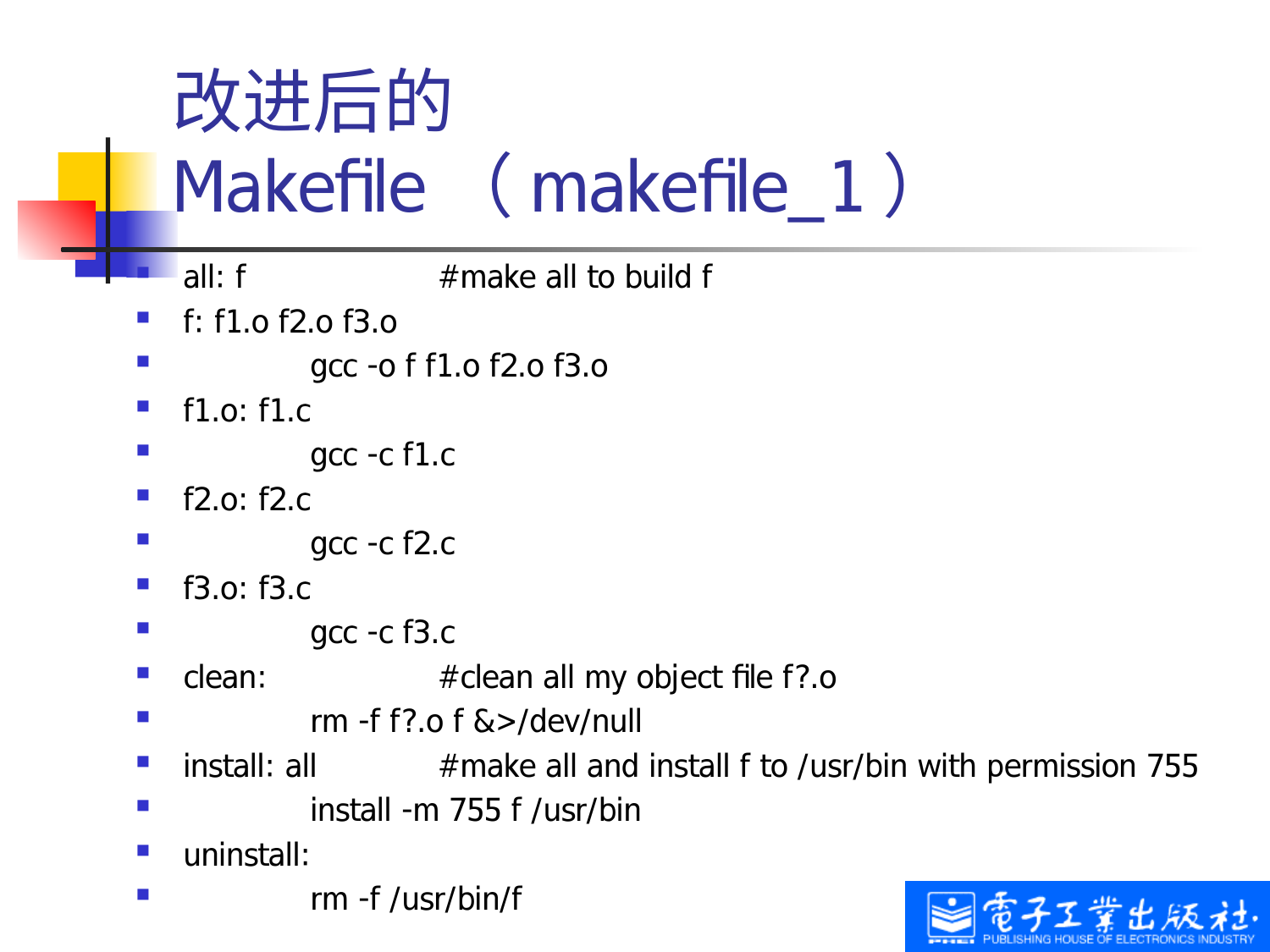

# 改进后的Makefile（makefile_1）
all: f 		#make all to build f
f: f1.o f2.o f3.o
	gcc -o f f1.o f2.o f3.o
f1.o: f1.c
	gcc -c f1.c
f2.o: f2.c
	gcc -c f2.c
f3.o: f3.c
	gcc -c f3.c
clean: 		#clean all my object file f?.o
	rm -f f?.o f &>/dev/null
install: all 	#make all and install f to /usr/bin with permission 755
	install -m 755 f /usr/bin
uninstall:
	rm -f /usr/bin/f